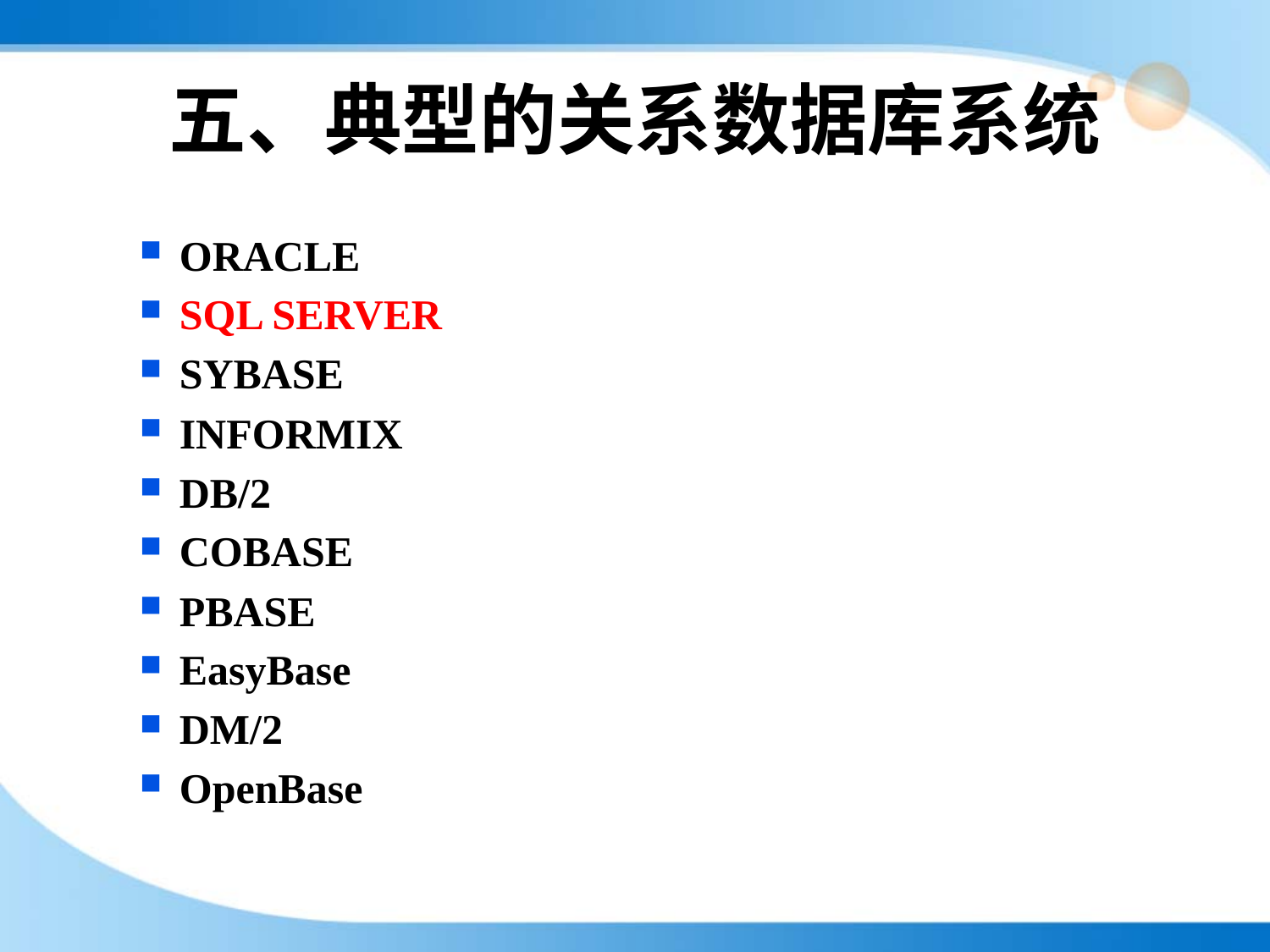

# 五、典型的关系数据库系统
ORACLE
SQL SERVER
SYBASE
INFORMIX
DB/2
COBASE
PBASE
EasyBase
DM/2
OpenBase